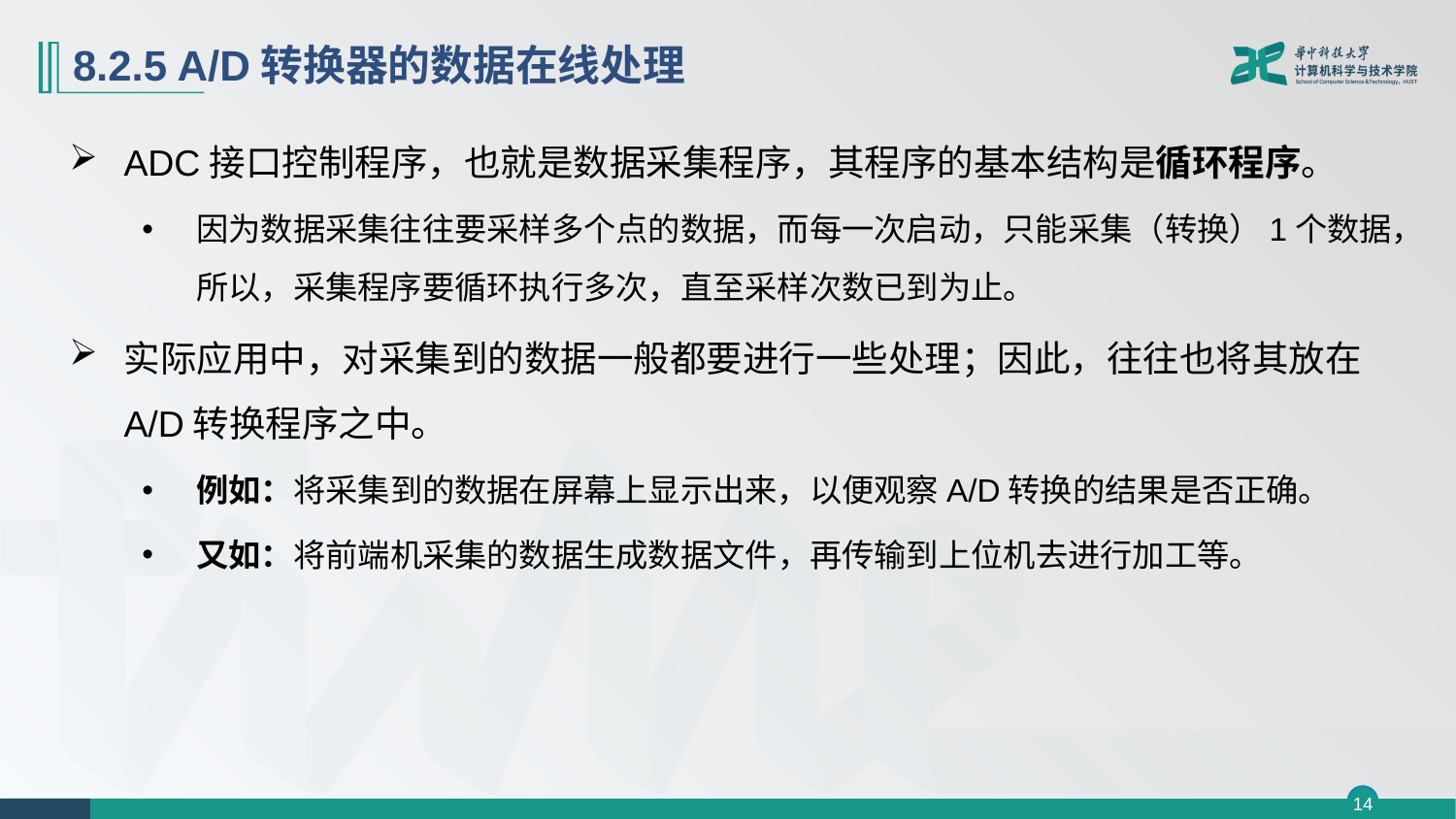

# 8.2.5 A/D转换器的数据在线处理
ADC接口控制程序，也就是数据采集程序，其程序的基本结构是循环程序。
因为数据采集往往要采样多个点的数据，而每一次启动，只能采集（转换）1个数据，所以，采集程序要循环执行多次，直至采样次数已到为止。
实际应用中，对采集到的数据一般都要进行一些处理；因此，往往也将其放在A/D转换程序之中。
例如：将采集到的数据在屏幕上显示出来，以便观察A/D转换的结果是否正确。
又如：将前端机采集的数据生成数据文件，再传输到上位机去进行加工等。